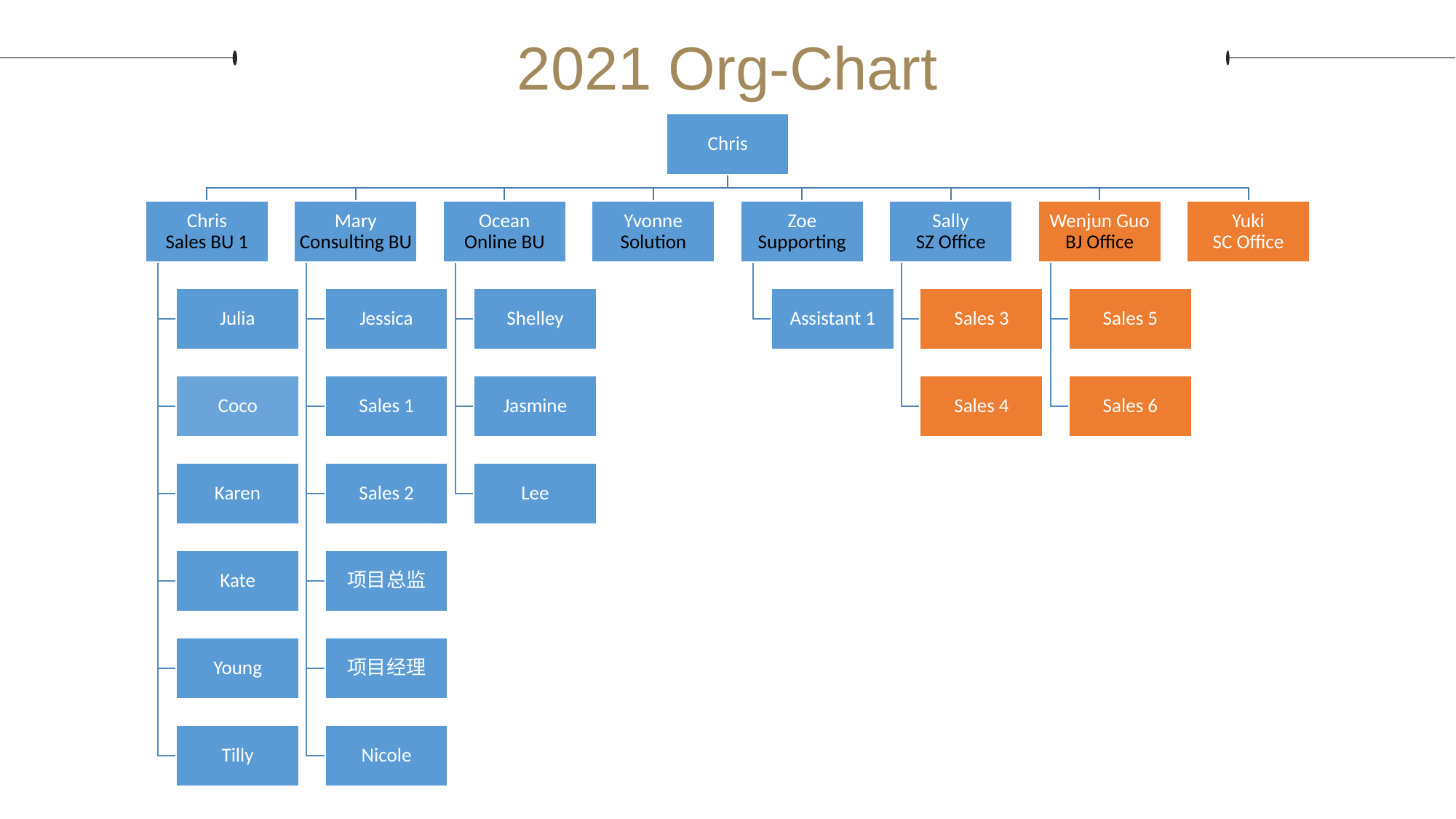

2021 Org-Chart

Chris
Chris
Sales BU 1
Julia
Coco
Karen
Kate
Young
Tilly
Mary
Consulting BU
Jessica
Sales 1
Sales 2
项目总监
项目经理
Nicole
Ocean
Online BU
Shelley
Jasmine
Lee
Yvonne
Solution
Zoe
Supporting
Assistant 1
Sally
SZ Office
Sales 3
Sales 4
Wenjun Guo
BJ Office
Sales 5
Sales 6
Yuki
SC Office